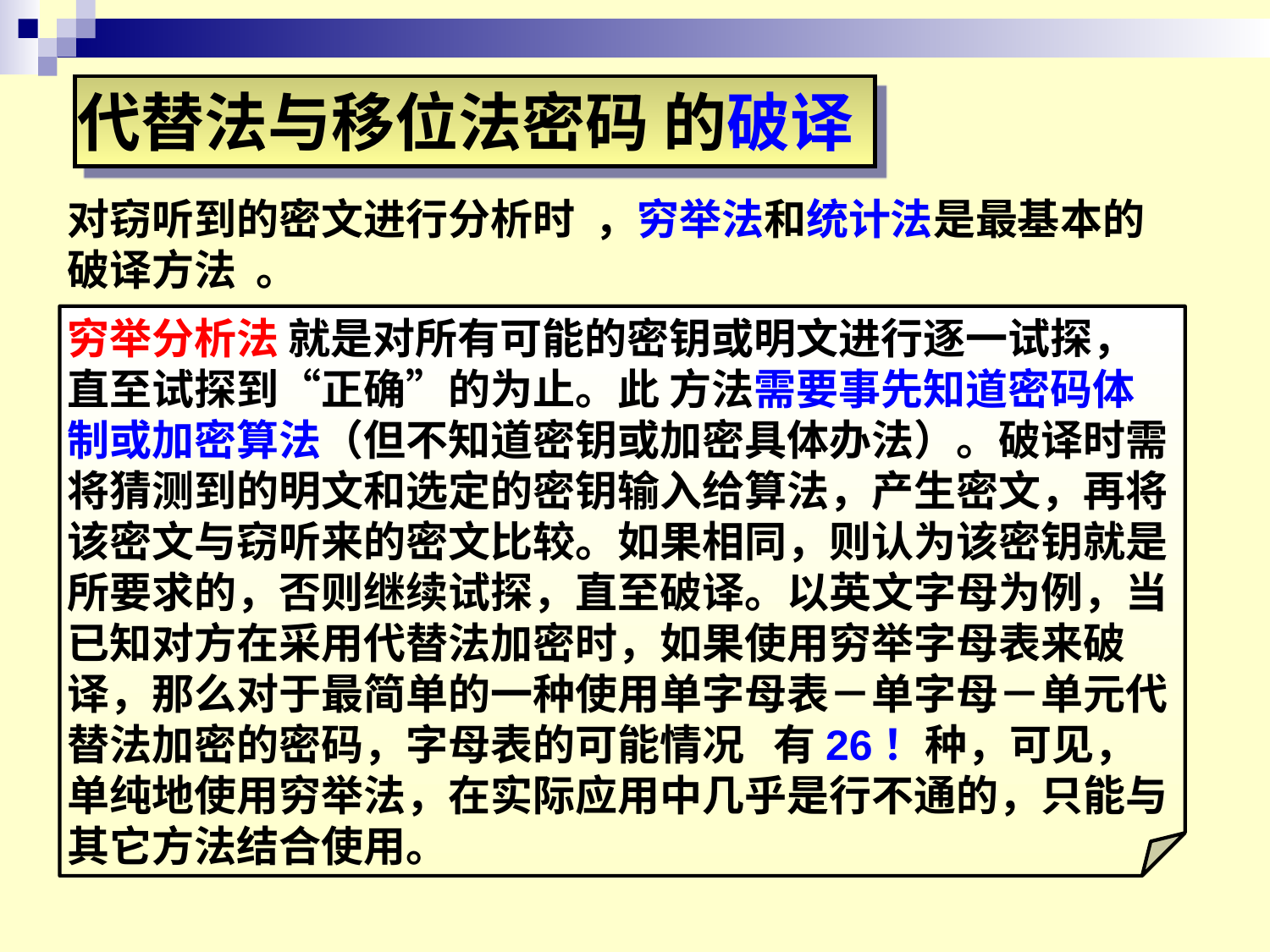

代替法与移位法密码 的破译

对窃听到的密文进行分析时  ，穷举法和统计法是最基本的破译方法  。

穷举分析法 就是对所有可能的密钥或明文进行逐一试探，直至试探到“正确”的为止。此 方法需要事先知道密码体制或加密算法（但不知道密钥或加密具体办法）。破译时需将猜测到的明文和选定的密钥输入给算法，产生密文，再将该密文与窃听来的密文比较。如果相同，则认为该密钥就是所要求的，否则继续试探，直至破译。以英文字母为例，当已知对方在采用代替法加密时，如果使用穷举字母表来破译，那么对于最简单的一种使用单字母表－单字母－单元代替法加密的密码，字母表的可能情况   有26！种，可见，单纯地使用穷举法，在实际应用中几乎是行不通的，只能与其它方法结合使用。